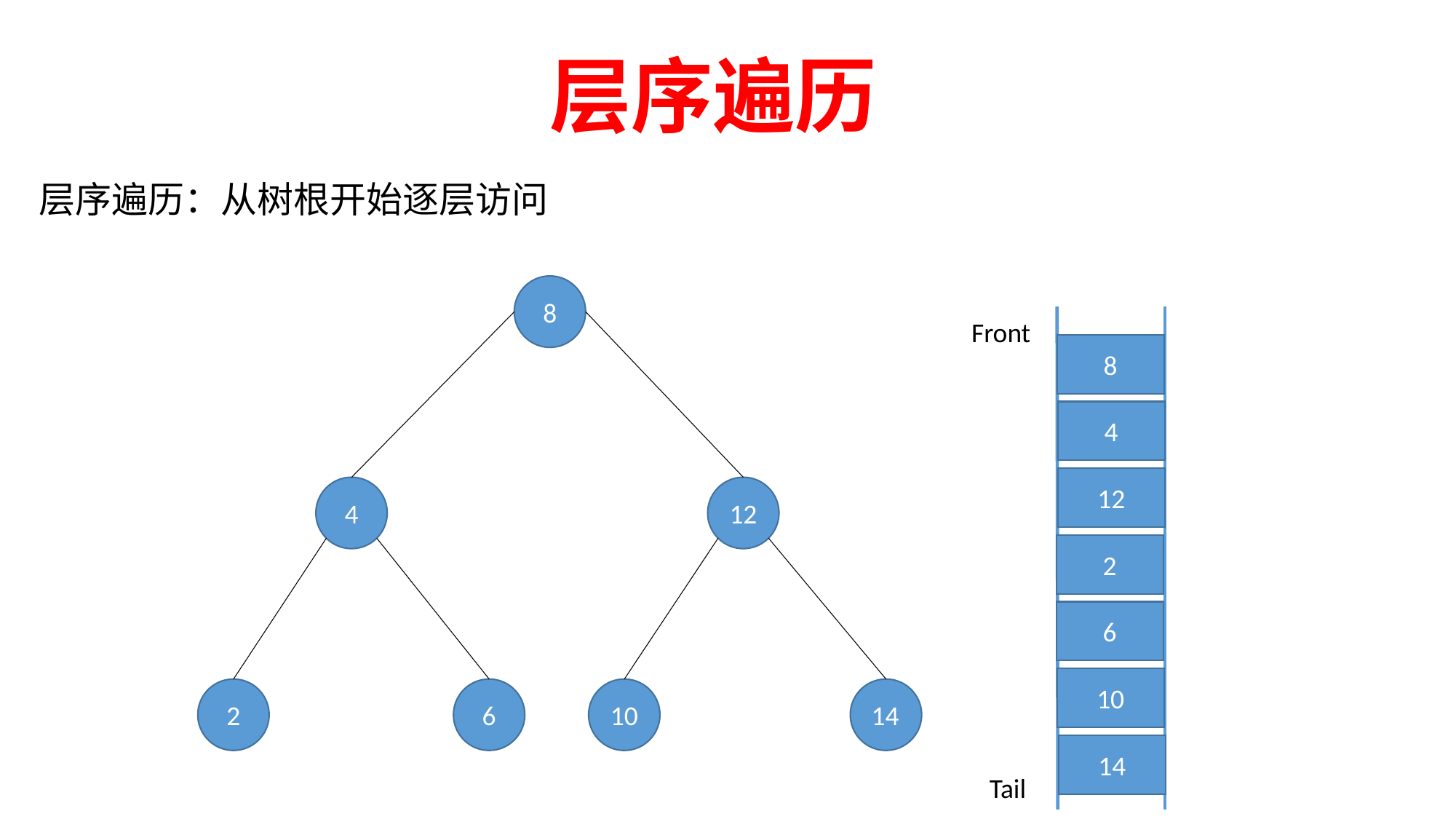

层序遍历
层序遍历：从树根开始逐层访问
8
Front
Tail
8
4
12
4
12
2
6
10
10
14
2
6
14